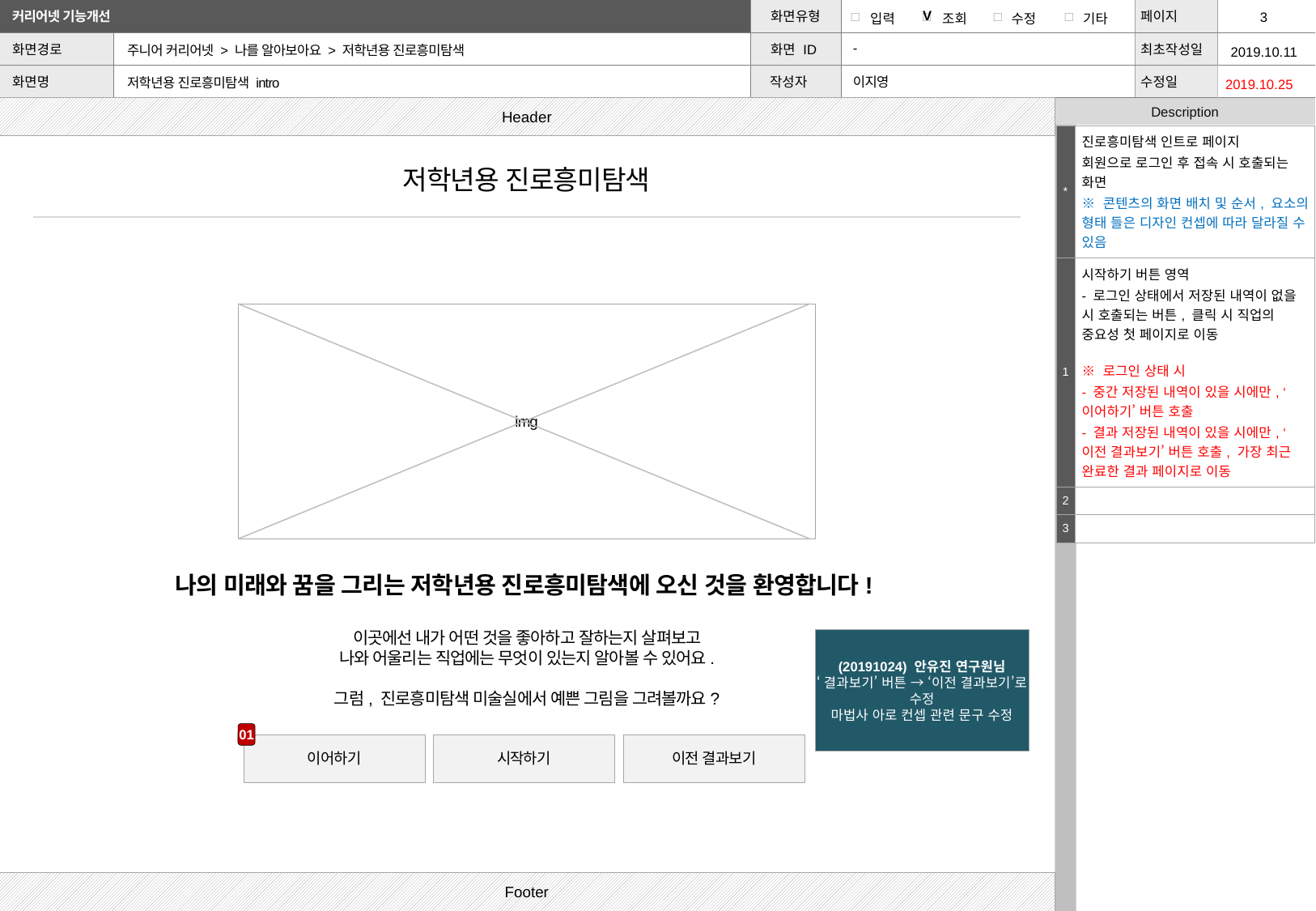

|  |  | V |  |  |  |  |  |
| --- | --- | --- | --- | --- | --- | --- | --- |
2019.10.11
주니어 커리어넷 > 나를 알아보아요 > 저학년용 진로흥미탐색
-
이지영
저학년용 진로흥미탐색 intro
2019.10.25
Header
| \* | 진로흥미탐색 인트로 페이지 회원으로 로그인 후 접속 시 호출되는 화면 ※ 콘텐츠의 화면 배치 및 순서, 요소의 형태 들은 디자인 컨셉에 따라 달라질 수 있음 |
| --- | --- |
| 1 | 시작하기 버튼 영역 - 로그인 상태에서 저장된 내역이 없을 시 호출되는 버튼, 클릭 시 직업의 중요성 첫 페이지로 이동 ※ 로그인 상태 시 - 중간 저장된 내역이 있을 시에만, ‘이어하기’ 버튼 호출 - 결과 저장된 내역이 있을 시에만, ‘이전 결과보기’ 버튼 호출, 가장 최근 완료한 결과 페이지로 이동 |
| 2 |  |
| 3 |  |
저학년용 진로흥미탐색
img
나의 미래와 꿈을 그리는 저학년용 진로흥미탐색에 오신 것을 환영합니다!

이곳에선 내가 어떤 것을 좋아하고 잘하는지 살펴보고
나와 어울리는 직업에는 무엇이 있는지 알아볼 수 있어요.

그럼, 진로흥미탐색 미술실에서 예쁜 그림을 그려볼까요?
(20191024) 안유진 연구원님
‘결과보기’ 버튼 → ‘이전 결과보기’로 수정
마법사 아로 컨셉 관련 문구 수정
01
이어하기
시작하기
이전 결과보기
Footer